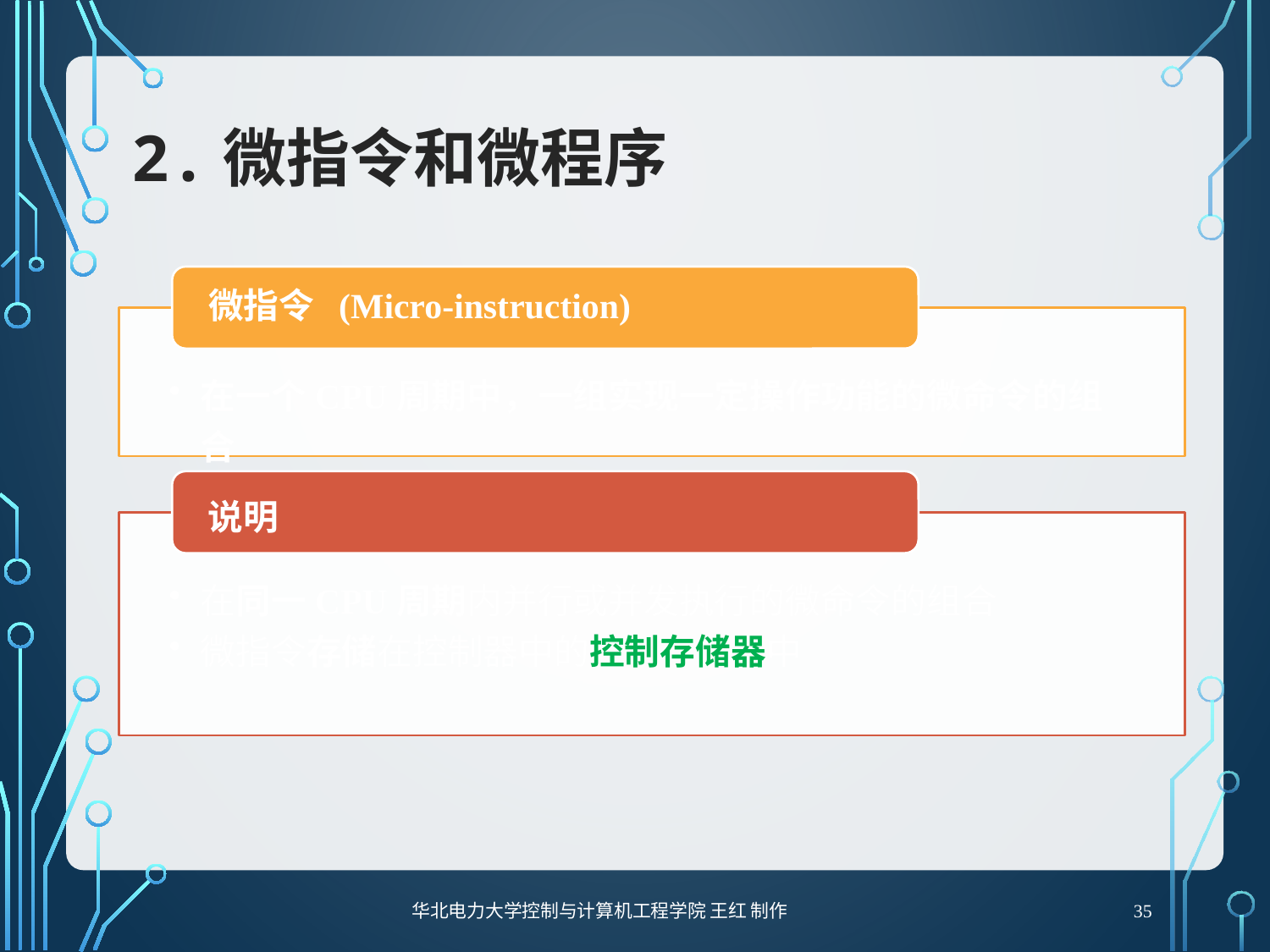

# 2.微指令和微程序
在一个CPU周期中，一组实现一定操作功能的微命令的组合
微指令  (Micro-instruction)
在同一CPU周期内并行或并发执行的微命令的组合
微指令存储在控制器中的控制存储器中
说明
35
华北电力大学控制与计算机工程学院 王红 制作